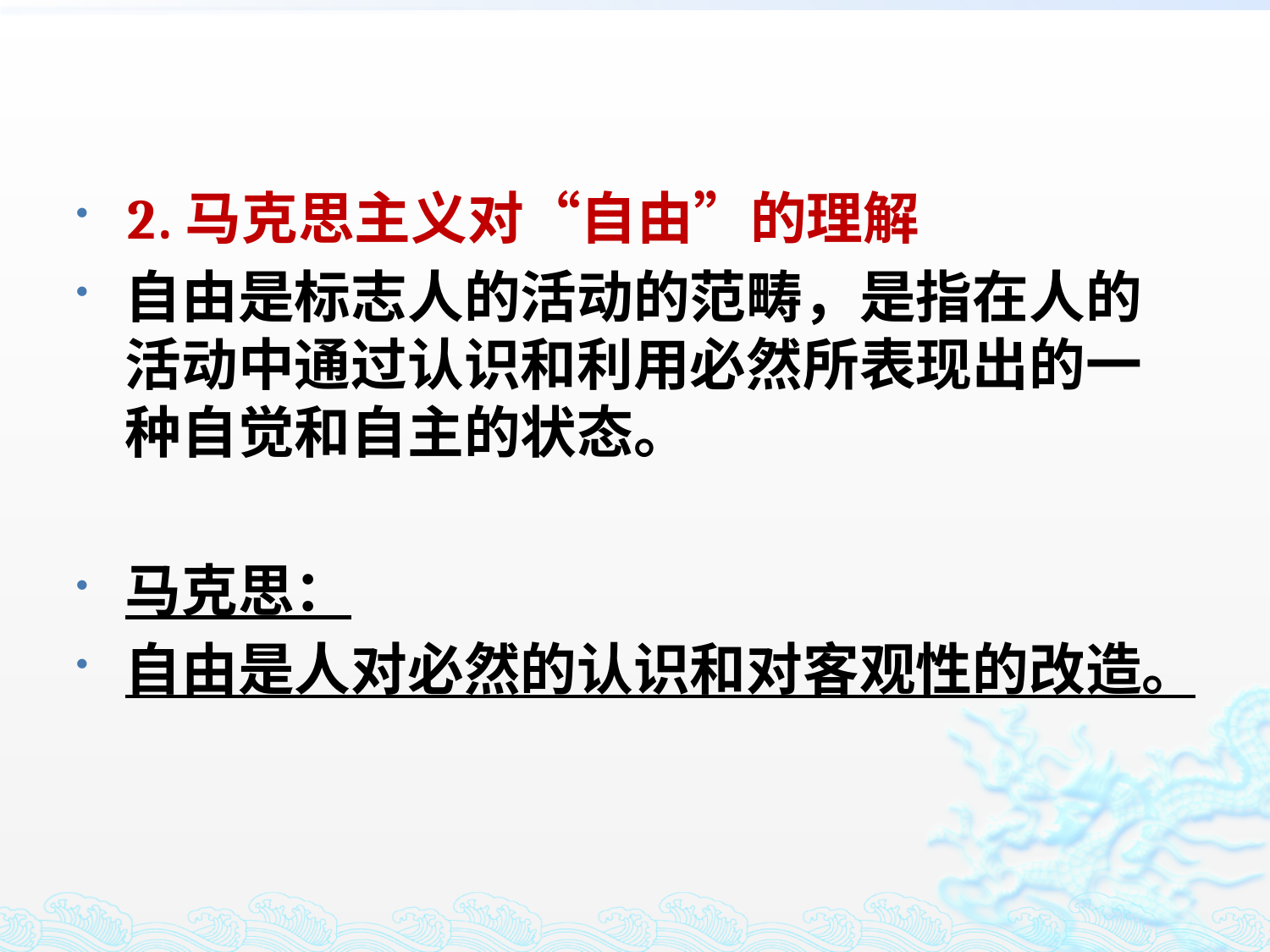

2.马克思主义对“自由”的理解
自由是标志人的活动的范畴，是指在人的活动中通过认识和利用必然所表现出的一种自觉和自主的状态。

马克思：
自由是人对必然的认识和对客观性的改造。